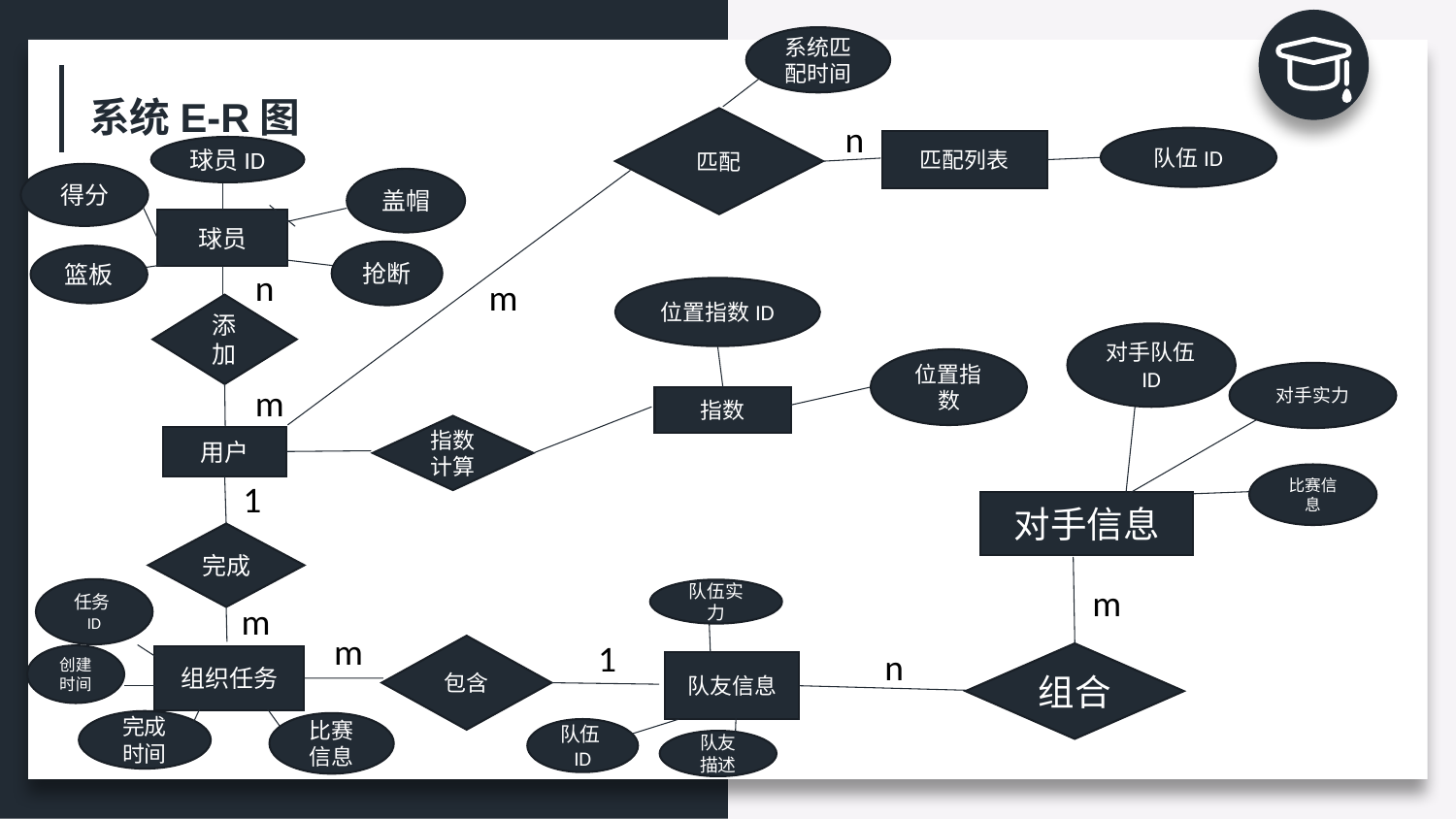

系统匹配时间
系统E-R图
匹配
n
队伍ID
匹配列表
球员ID
盖帽
球员
抢断
n
m
位置指数ID
添加
对手队伍ID
位置指数
对手实力
m
指数
指数计算
用户
比赛信息
1
对手信息
完成
m
队伍实力
Lorem ipsum dolor sit amet, consectetuer adipiscing elit. Aenean commodo ligula eget dolor.
m
m
1
包含
n
组合
组织任务
队友信息
比赛信息
队伍ID
得分
篮板
任务ID
创建时间
完成时间
队友描述